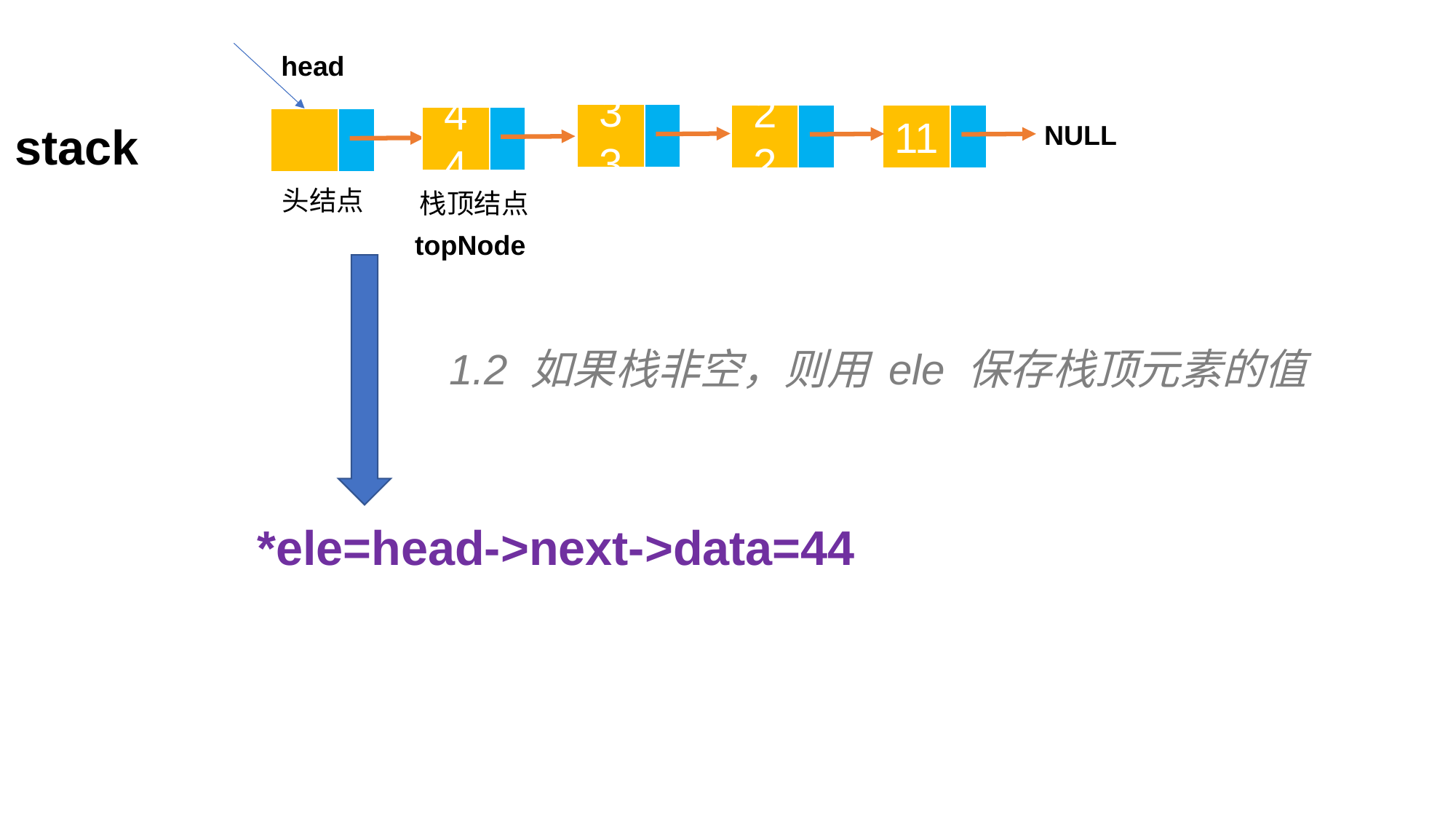

head
33

22

11

44

stack
NULL
头结点
栈顶结点
topNode

1.2 如果栈非空，则用 ele 保存栈顶元素的值
*ele=head->next->data=44